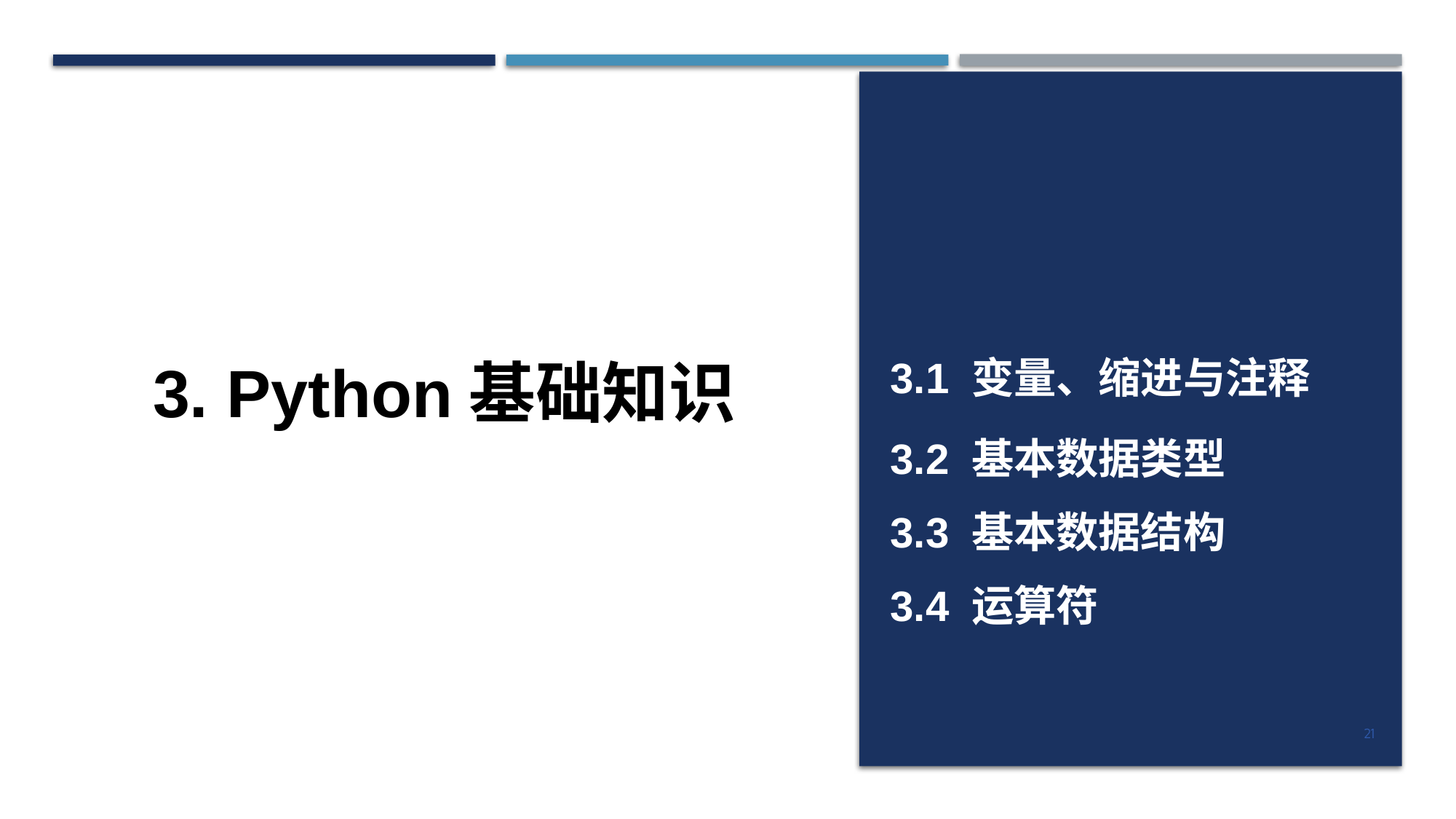

3. Python基础知识
3.1 变量、缩进与注释
3.2 基本数据类型
3.3 基本数据结构
3.4 运算符
21